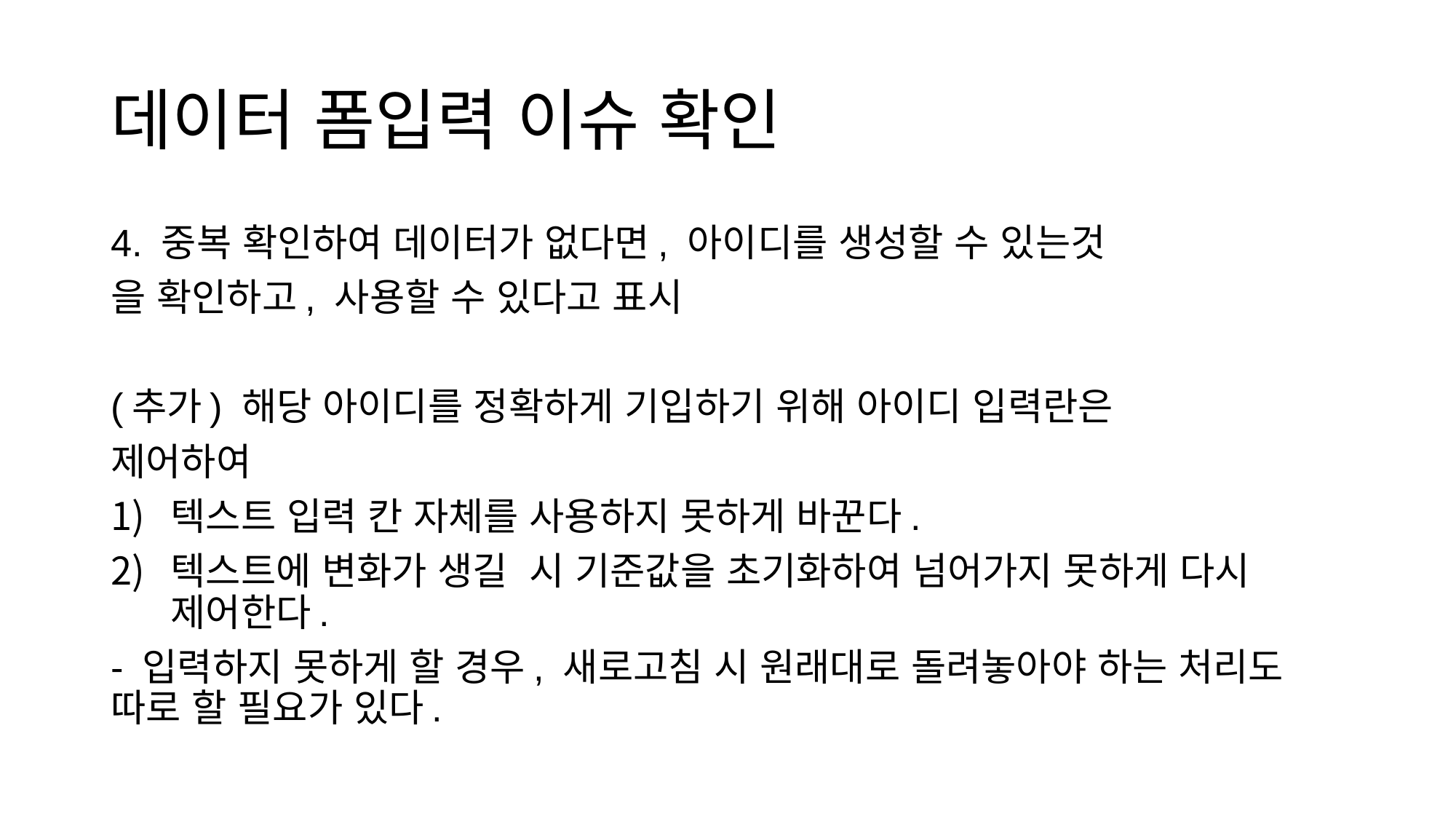

# 데이터 폼입력 이슈 확인
4. 중복 확인하여 데이터가 없다면, 아이디를 생성할 수 있는것
을 확인하고, 사용할 수 있다고 표시

(추가) 해당 아이디를 정확하게 기입하기 위해 아이디 입력란은
제어하여
텍스트 입력 칸 자체를 사용하지 못하게 바꾼다.
텍스트에 변화가 생길  시 기준값을 초기화하여 넘어가지 못하게 다시 제어한다.
- 입력하지 못하게 할 경우, 새로고침 시 원래대로 돌려놓아야 하는 처리도 따로 할 필요가 있다.